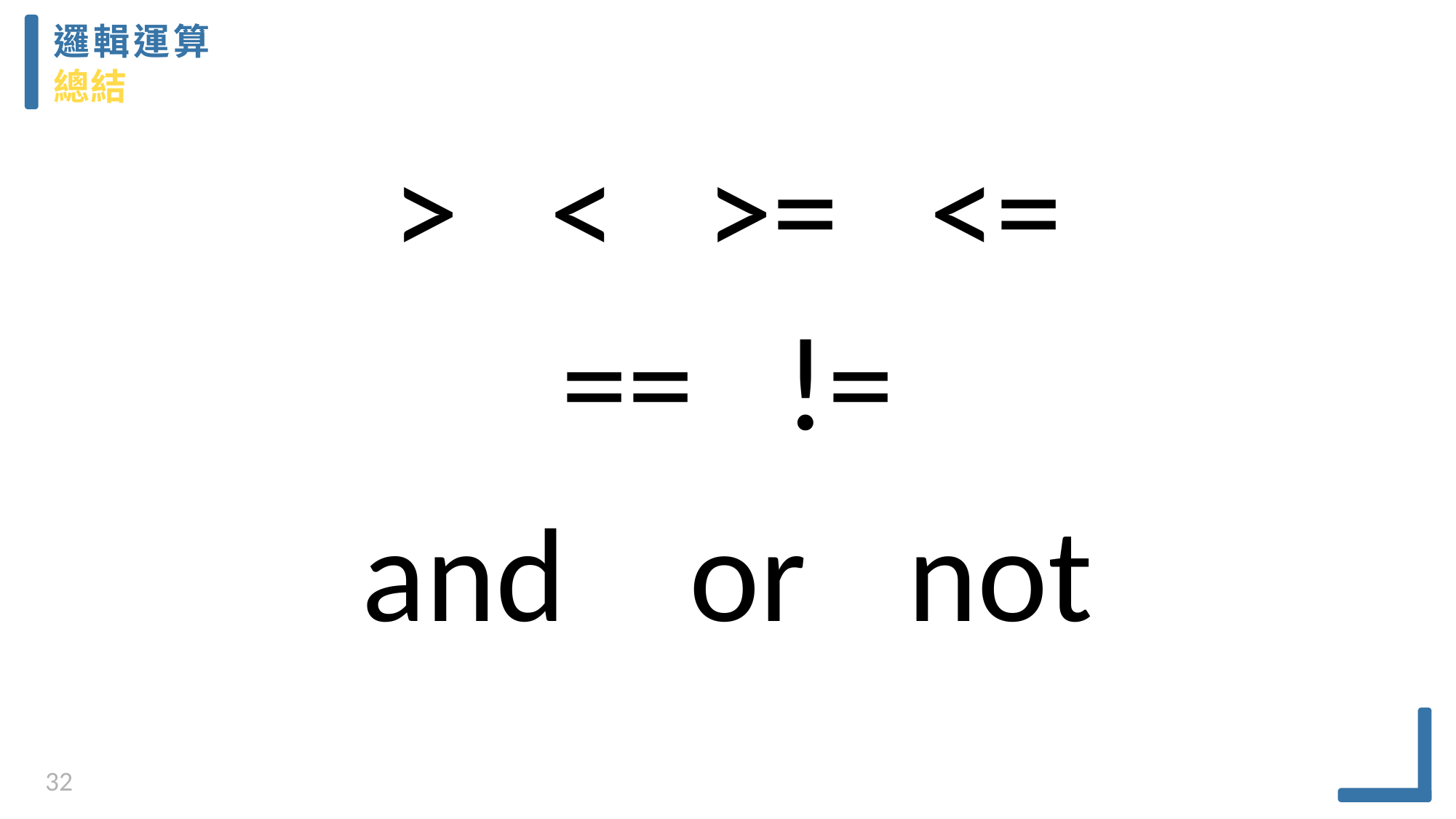

邏輯運算
總結
>   <   >=   <=
==   !=
and		or	not

32